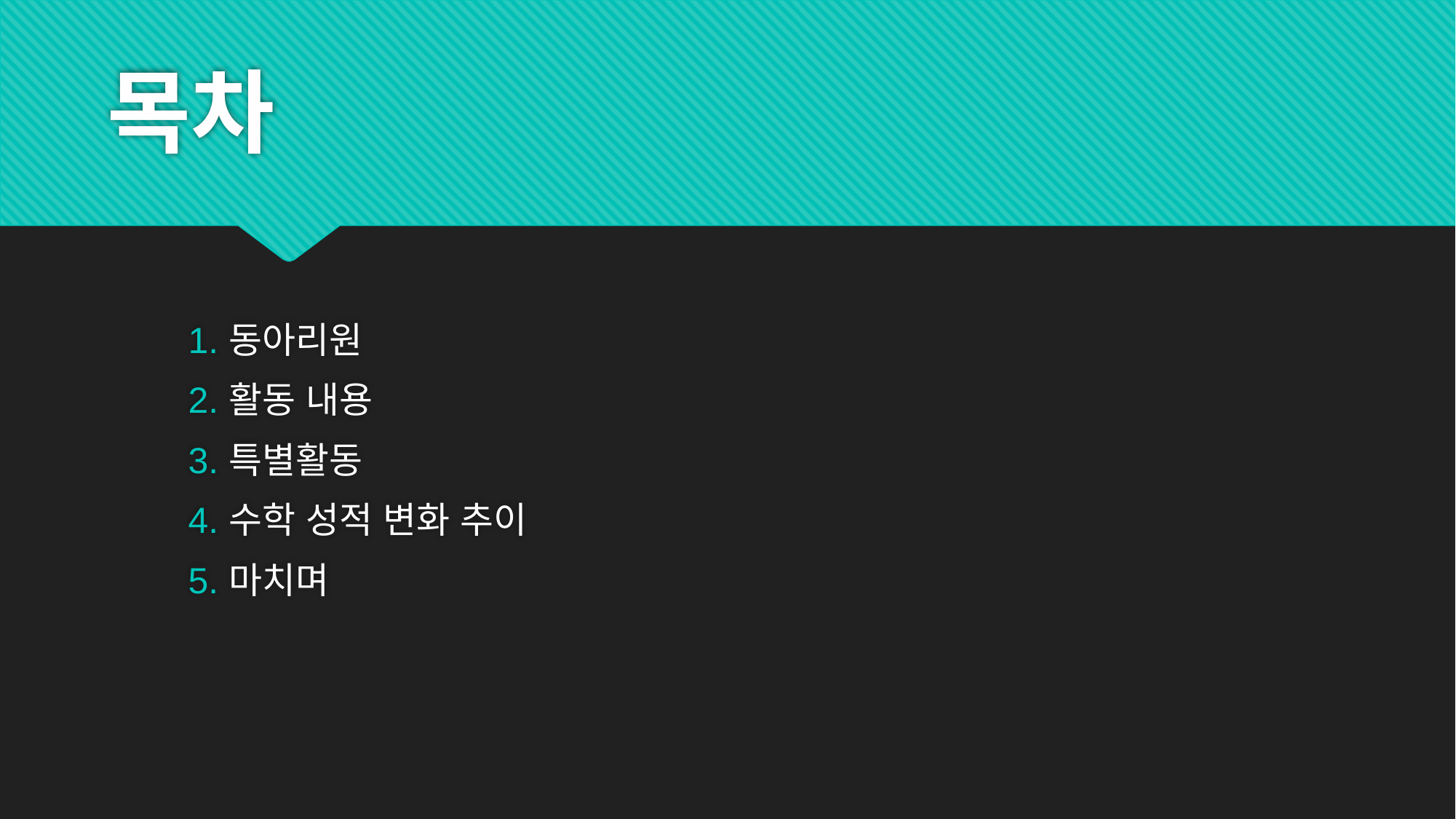

# 목차
동아리원
활동 내용
특별활동
수학 성적 변화 추이
마치며